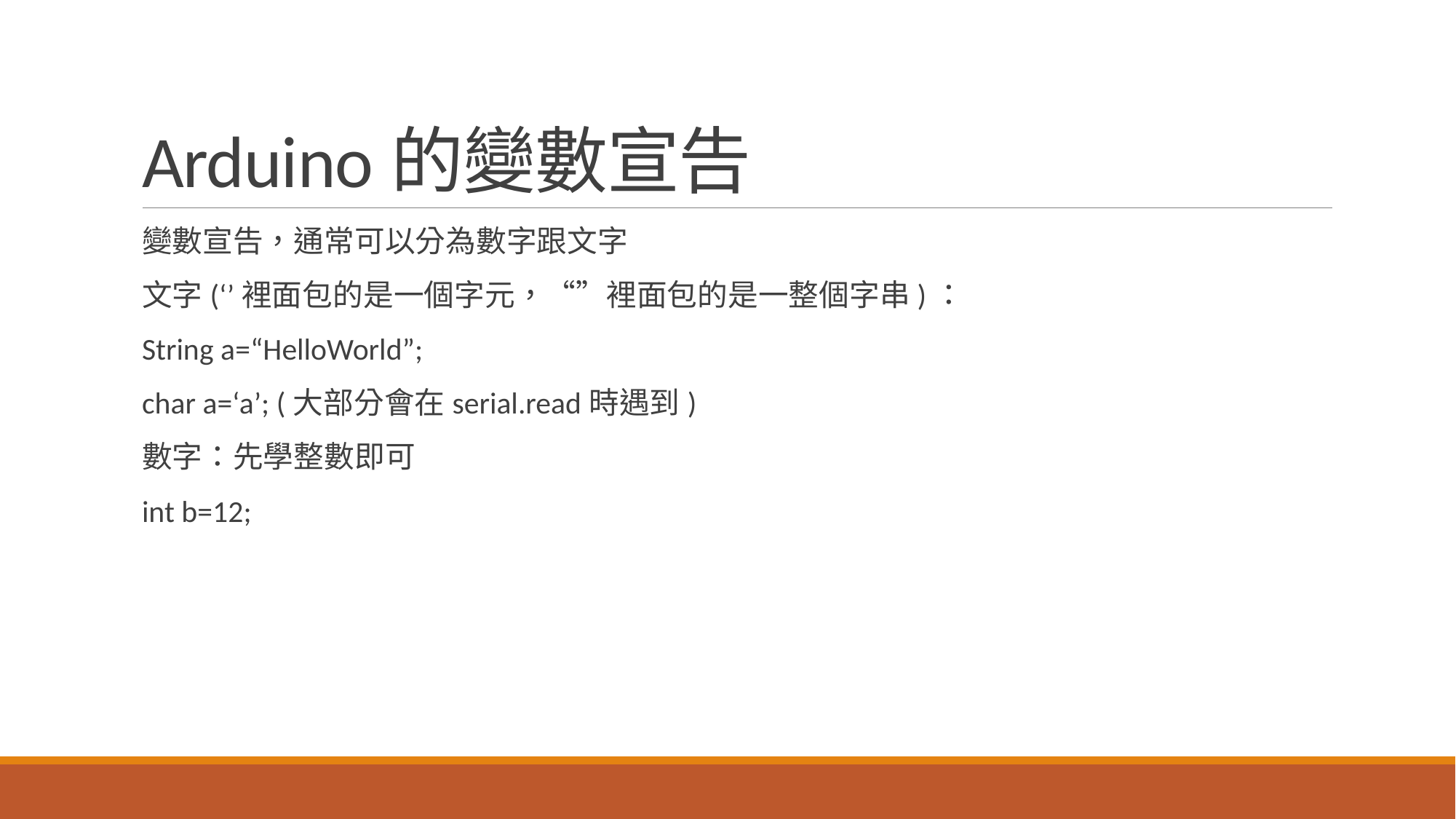

# Arduino的變數宣告
變數宣告，通常可以分為數字跟文字
文字(‘’裡面包的是一個字元，“”裡面包的是一整個字串)：
String a=“HelloWorld”;
char a=‘a’; (大部分會在serial.read時遇到)
數字：先學整數即可
int b=12;